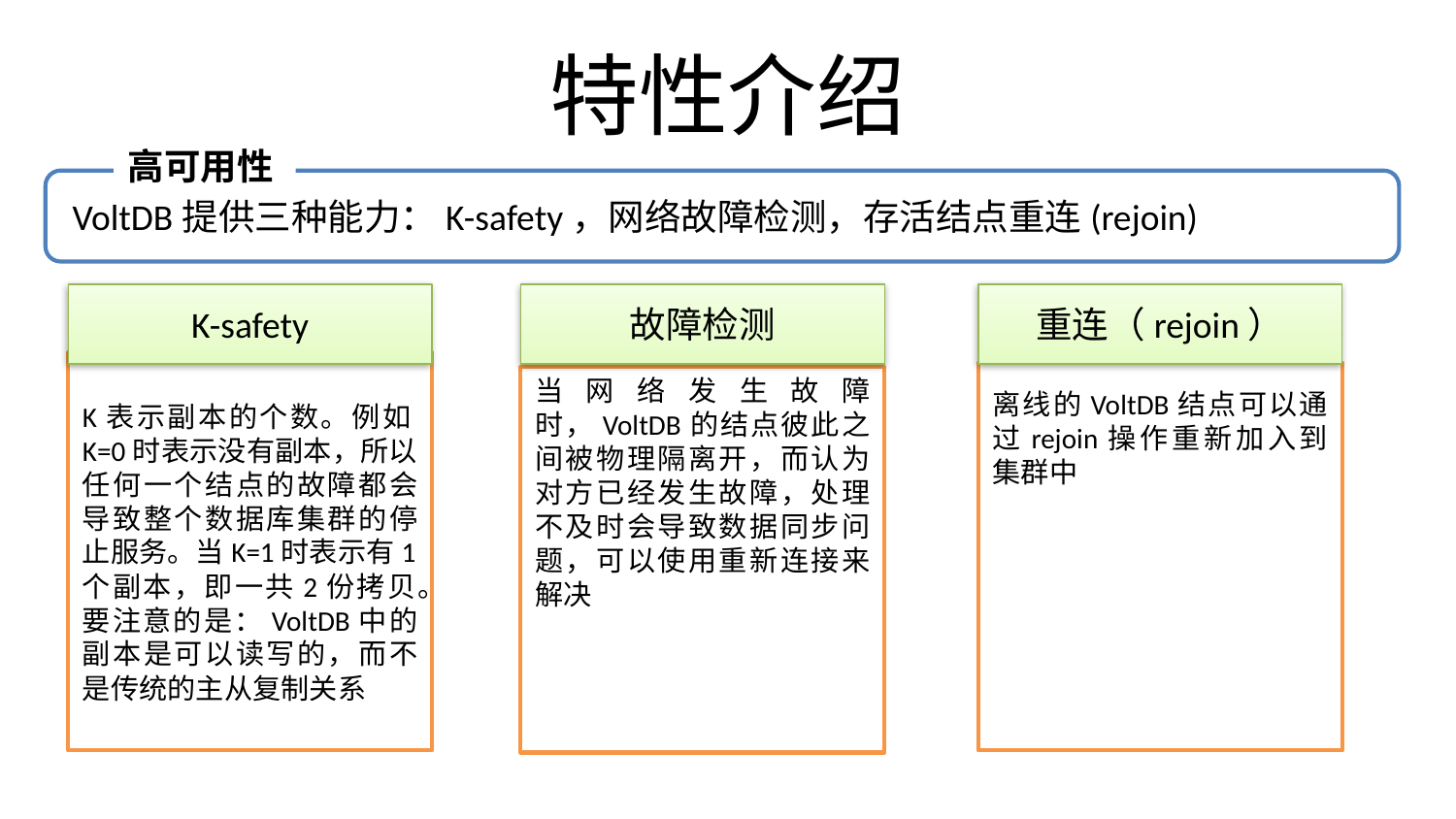

# 特性介绍
高可用性
 VoltDB提供三种能力：K-safety，网络故障检测，存活结点重连(rejoin)
K-safety
故障检测
重连（rejoin）
K表示副本的个数。例如K=0时表示没有副本，所以任何一个结点的故障都会导致整个数据库集群的停止服务。当K=1时表示有1个副本，即一共2份拷贝。要注意的是：VoltDB中的副本是可以读写的，而不是传统的主从复制关系
离线的VoltDB结点可以通过rejoin操作重新加入到集群中

当网络发生故障时，VoltDB的结点彼此之间被物理隔离开，而认为对方已经发生故障，处理不及时会导致数据同步问题，可以使用重新连接来解决